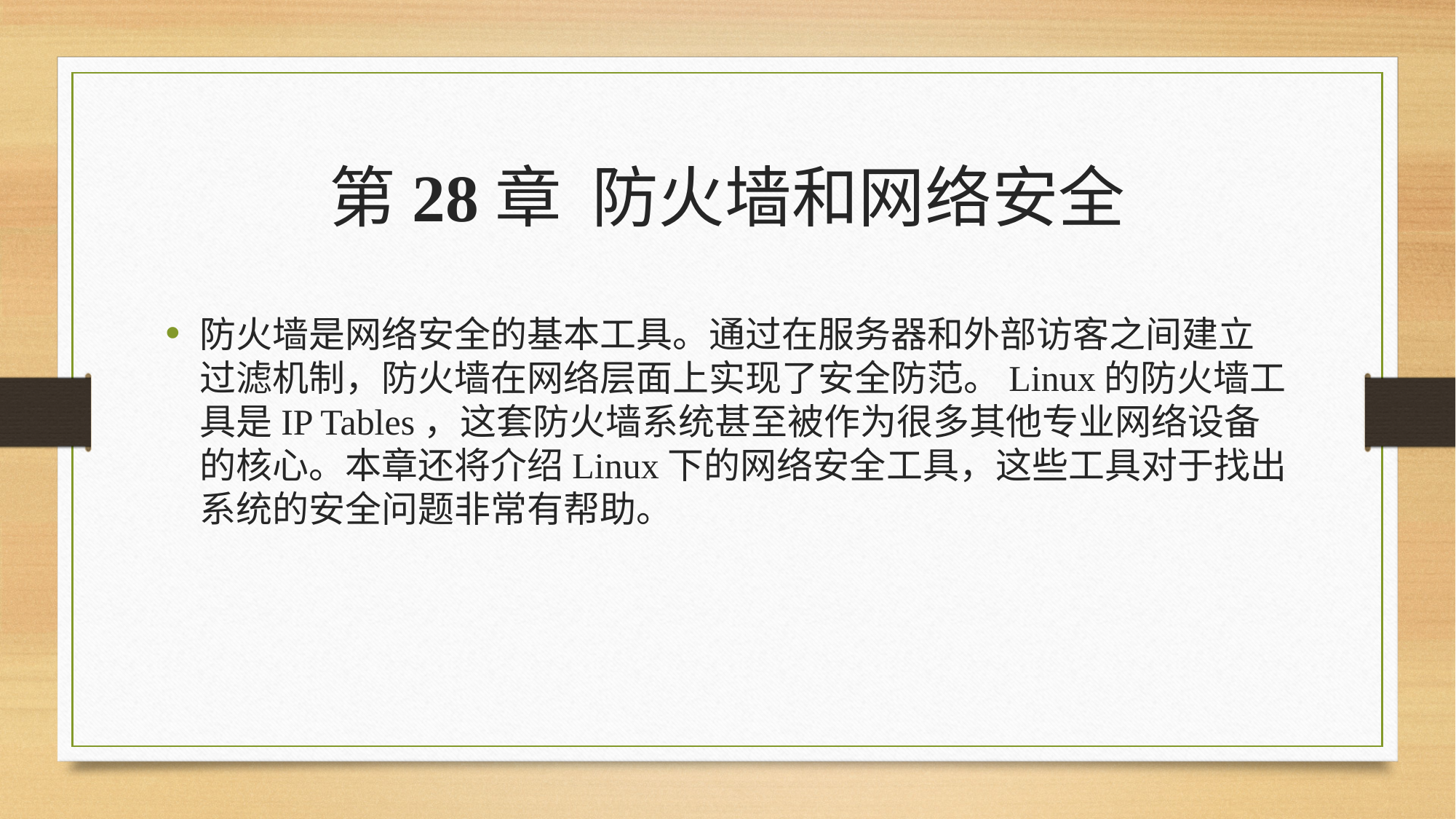

# 第28章  防火墙和网络安全
防火墙是网络安全的基本工具。通过在服务器和外部访客之间建立过滤机制，防火墙在网络层面上实现了安全防范。Linux的防火墙工具是IP Tables，这套防火墙系统甚至被作为很多其他专业网络设备的核心。本章还将介绍Linux下的网络安全工具，这些工具对于找出系统的安全问题非常有帮助。